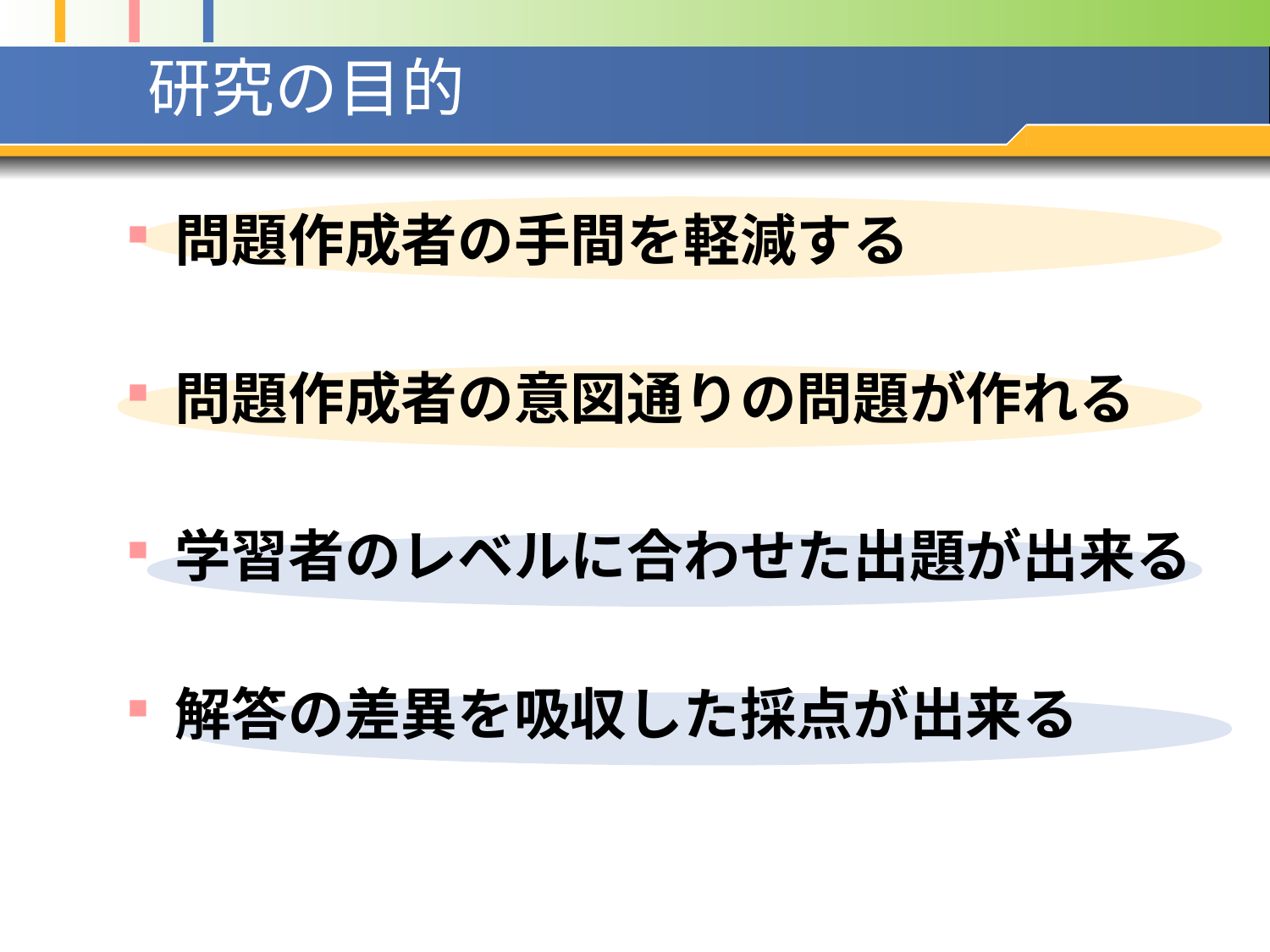

# 研究の目的
問題作成者の手間を軽減する

問題作成者の意図通りの問題が作れる

学習者のレベルに合わせた出題が出来る

解答の差異を吸収した採点が出来る